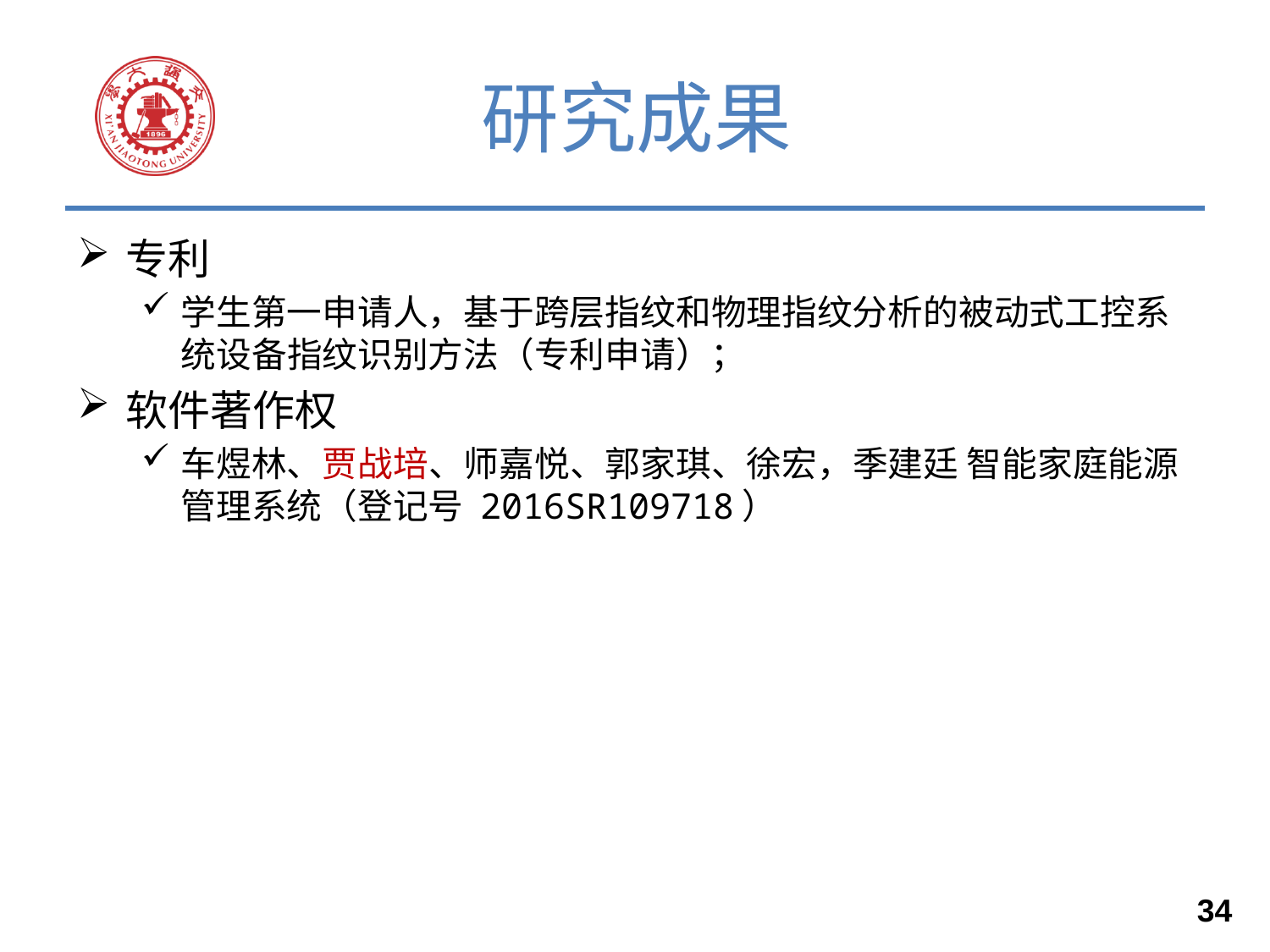

# 研究成果
专利
学生第一申请人，基于跨层指纹和物理指纹分析的被动式工控系统设备指纹识别方法（专利申请）；
软件著作权
车煜林、贾战培、师嘉悦、郭家琪、徐宏，季建廷 智能家庭能源管理系统（登记号 2016SR109718）

34